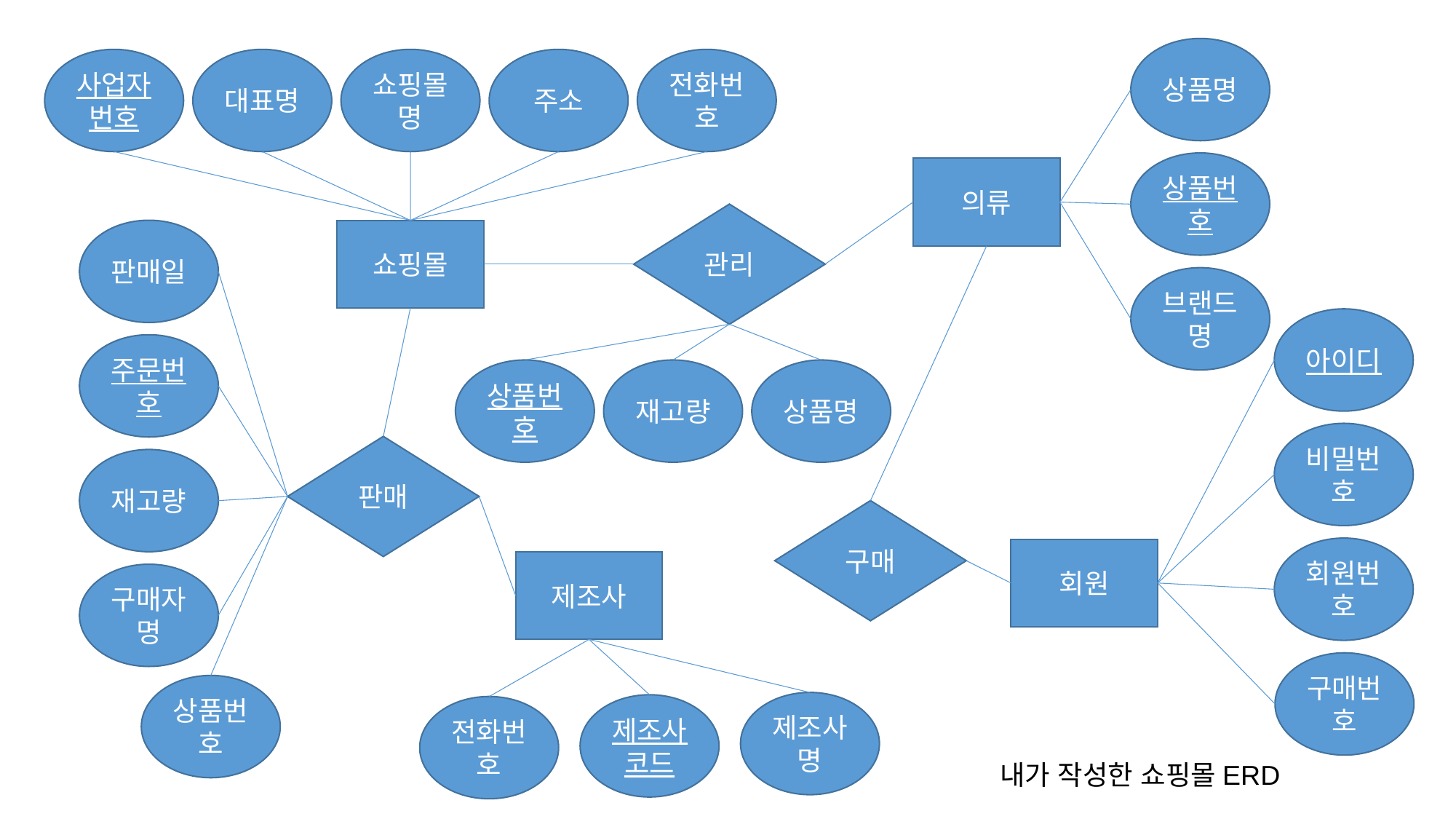

상품명
전화번호
주소
쇼핑몰명
대표명
사업자번호
상품번호
의류
관리
판매일
쇼핑몰
브랜드명
아이디
주문번호
상품명
재고량
상품번호
비밀번호
판매
재고량
구매
회원번호
회원
제조사
구매자명
구매번호
상품번호
제조사명
제조사코드
전화번호
내가 작성한 쇼핑몰ERD